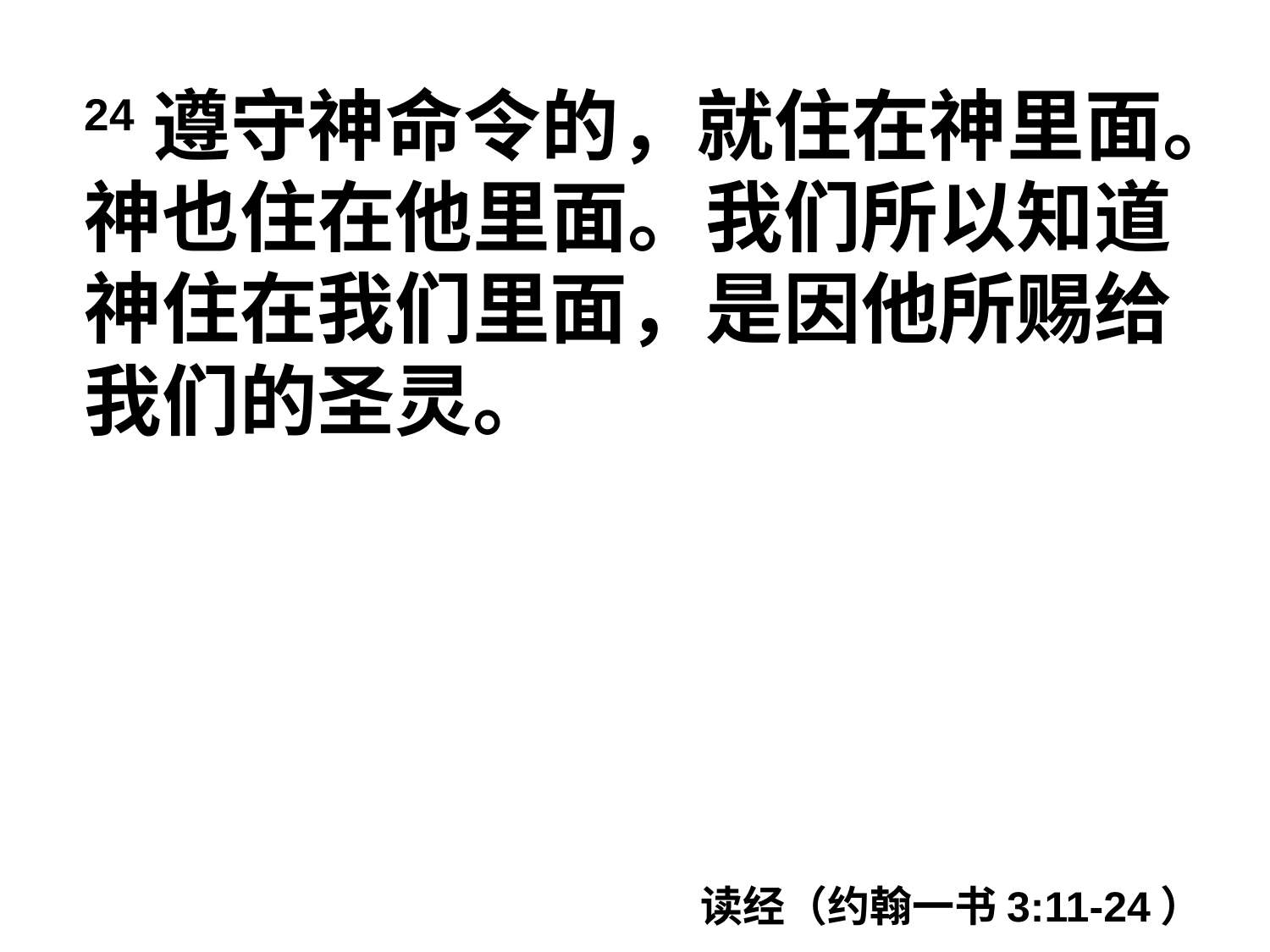

24遵守神命令的，就住在神里面。神也住在他里面。我们所以知道神住在我们里面，是因他所赐给我们的圣灵。
读经（约翰一书3:11-24）